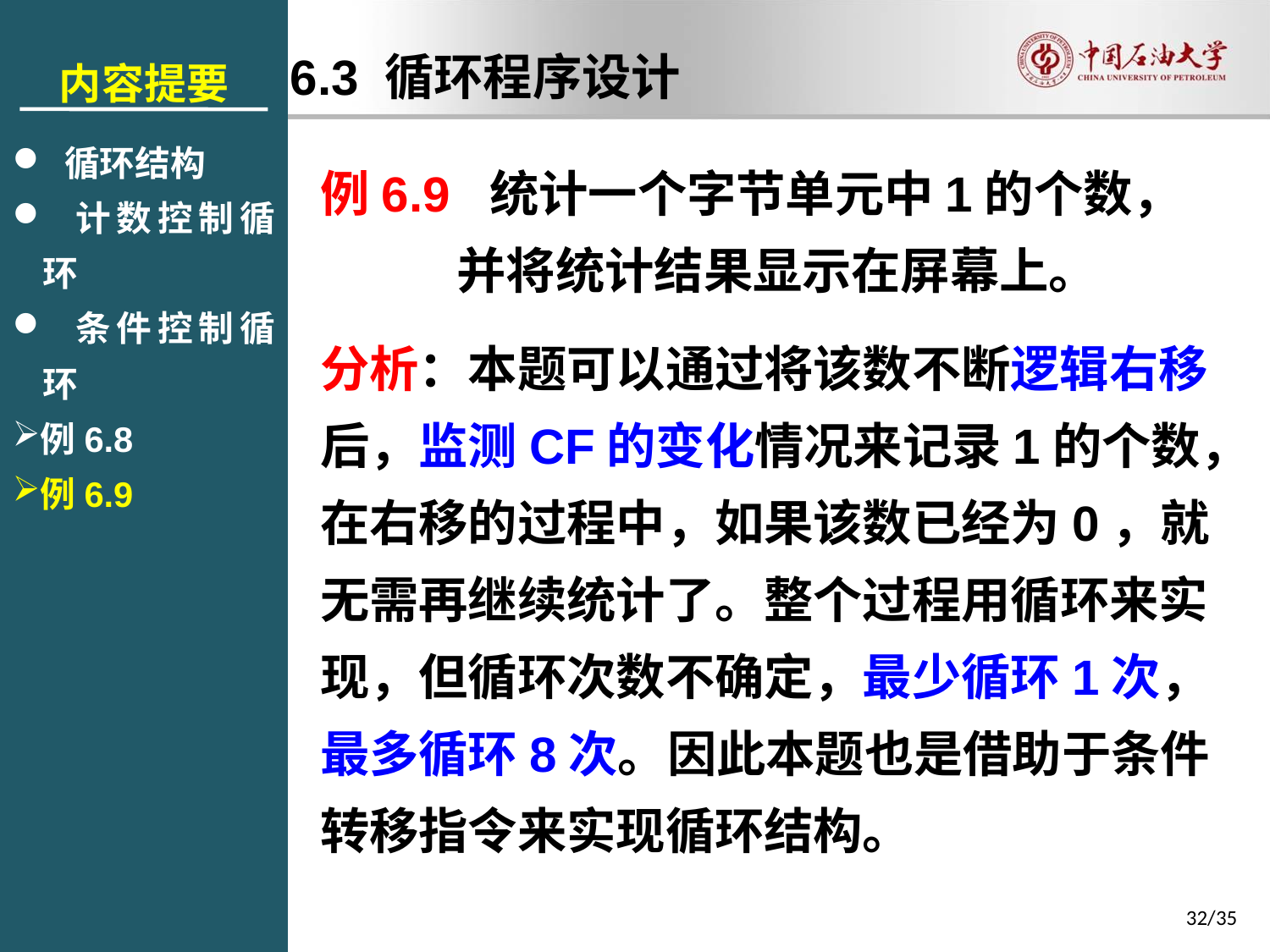

内容提要
 循环结构
 计数控制循环
 条件控制循环
例6.8
例6.9
6.3 循环程序设计
例6.9  统计一个字节单元中1的个数，并将统计结果显示在屏幕上。
分析：本题可以通过将该数不断逻辑右移后，监测CF的变化情况来记录1的个数，在右移的过程中，如果该数已经为0，就无需再继续统计了。整个过程用循环来实现，但循环次数不确定，最少循环1次，最多循环8次。因此本题也是借助于条件转移指令来实现循环结构。
32/35